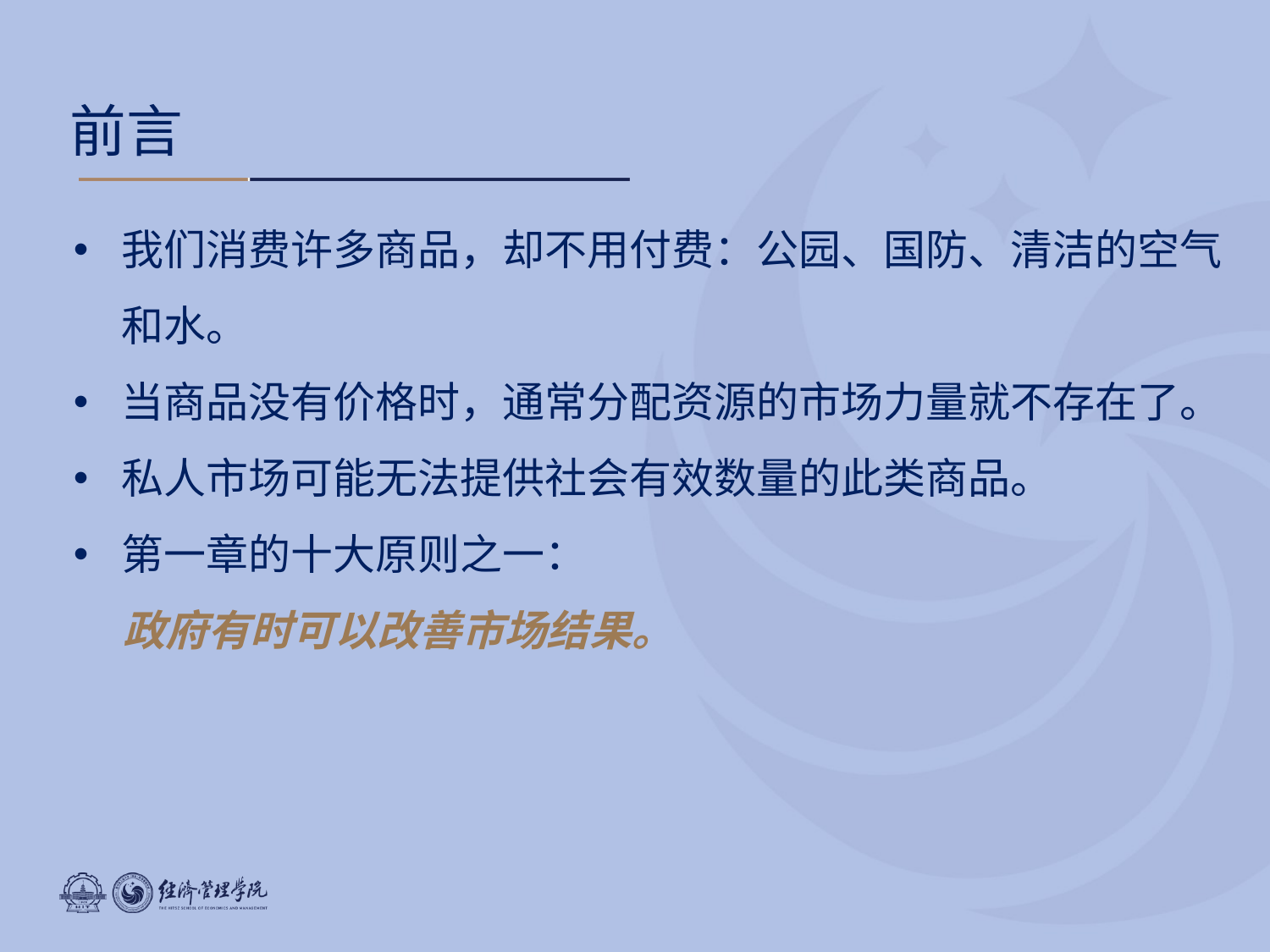

前言
我们消费许多商品，却不用付费：公园、国防、清洁的空气和水。
当商品没有价格时，通常分配资源的市场力量就不存在了。
私人市场可能无法提供社会有效数量的此类商品。
第一章的十大原则之一：
政府有时可以改善市场结果。